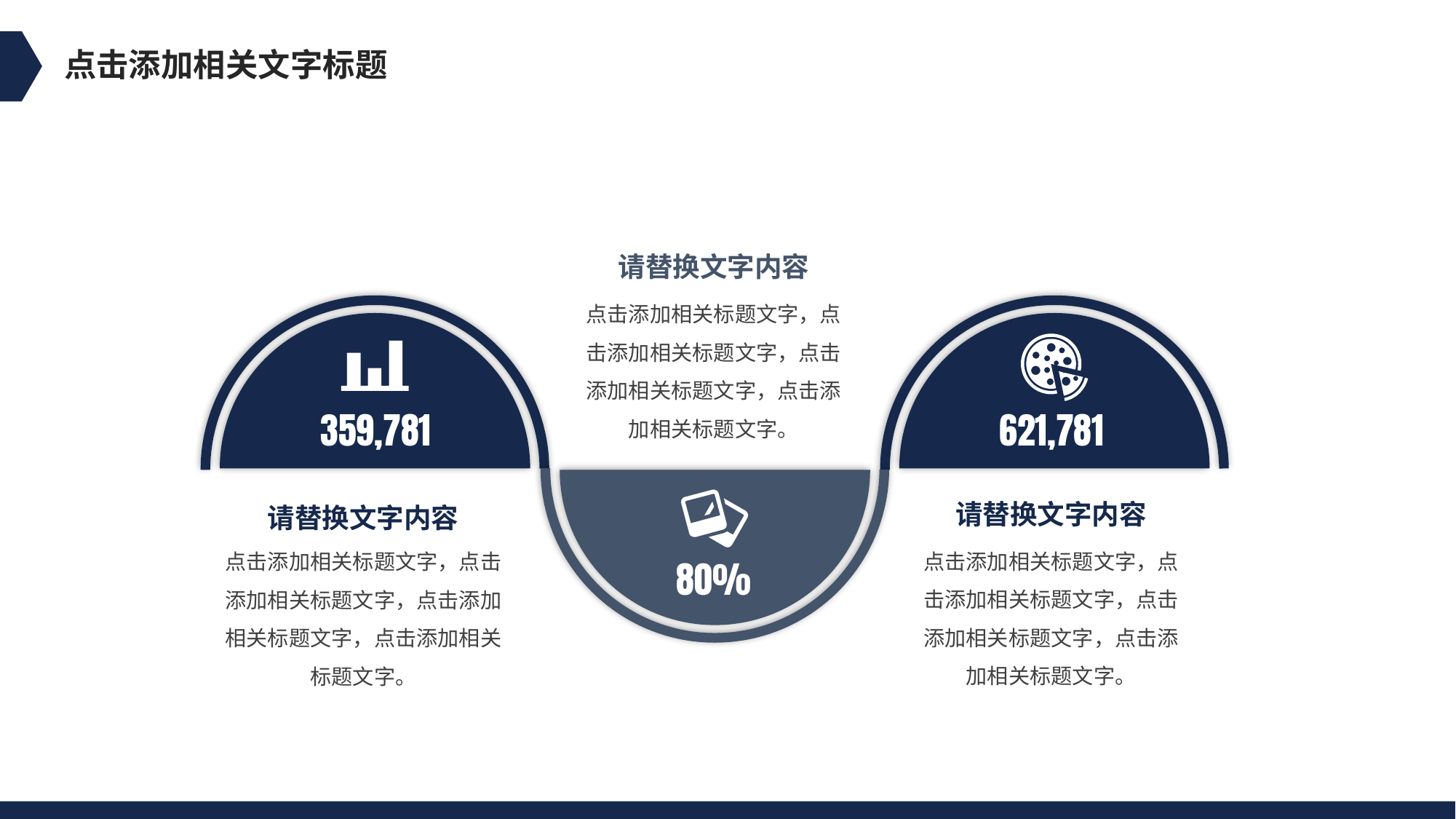

点击添加相关文字标题
请替换文字内容
点击添加相关标题文字，点击添加相关标题文字，点击添加相关标题文字，点击添加相关标题文字。

80%

359,781

621,781
请替换文字内容
点击添加相关标题文字，点击添加相关标题文字，点击添加相关标题文字，点击添加相关标题文字。
请替换文字内容
点击添加相关标题文字，点击添加相关标题文字，点击添加相关标题文字，点击添加相关标题文字。